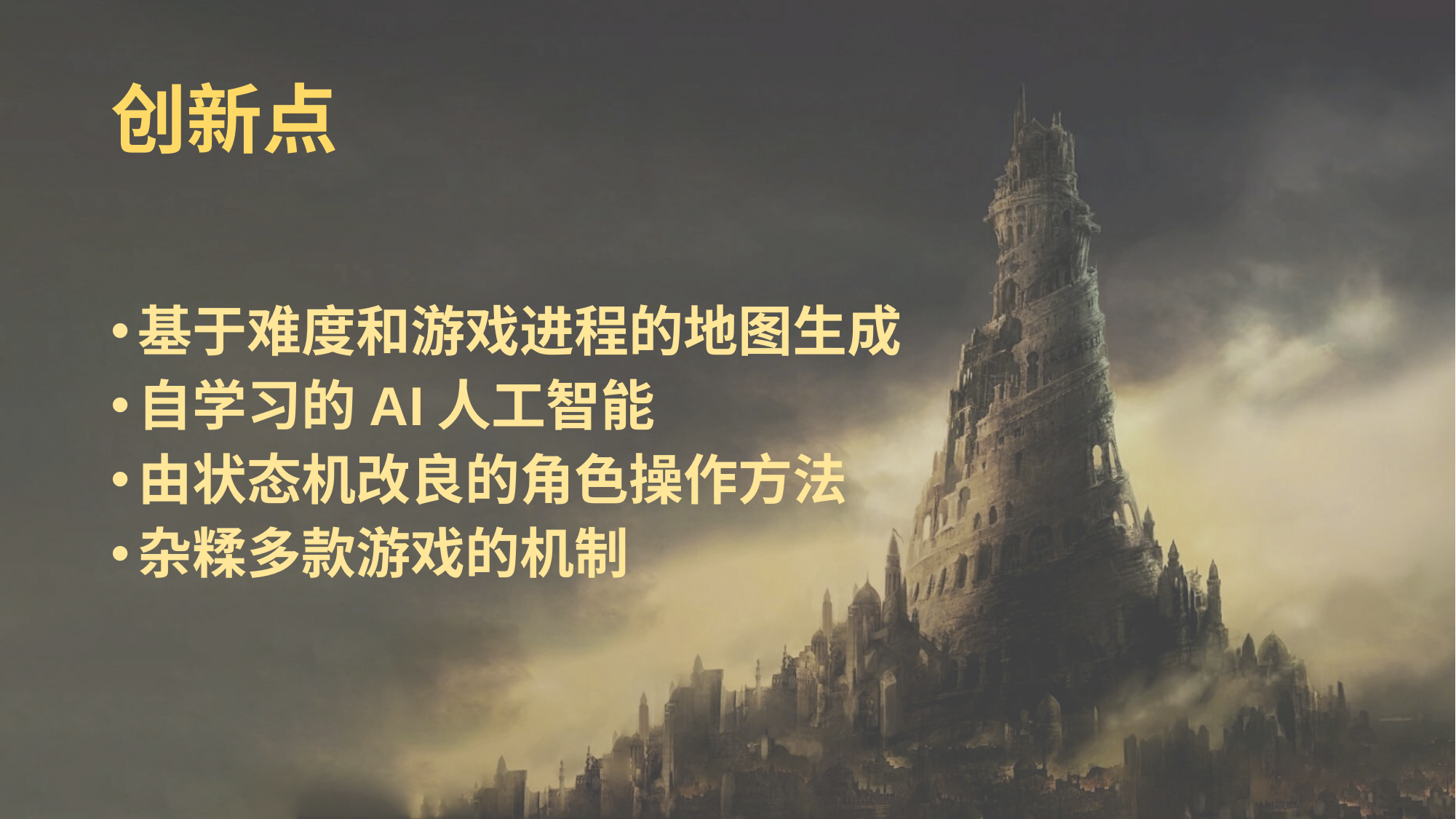

# 创新点

基于难度和游戏进程的地图生成
自学习的AI人工智能
由状态机改良的角色操作方法
杂糅多款游戏的机制